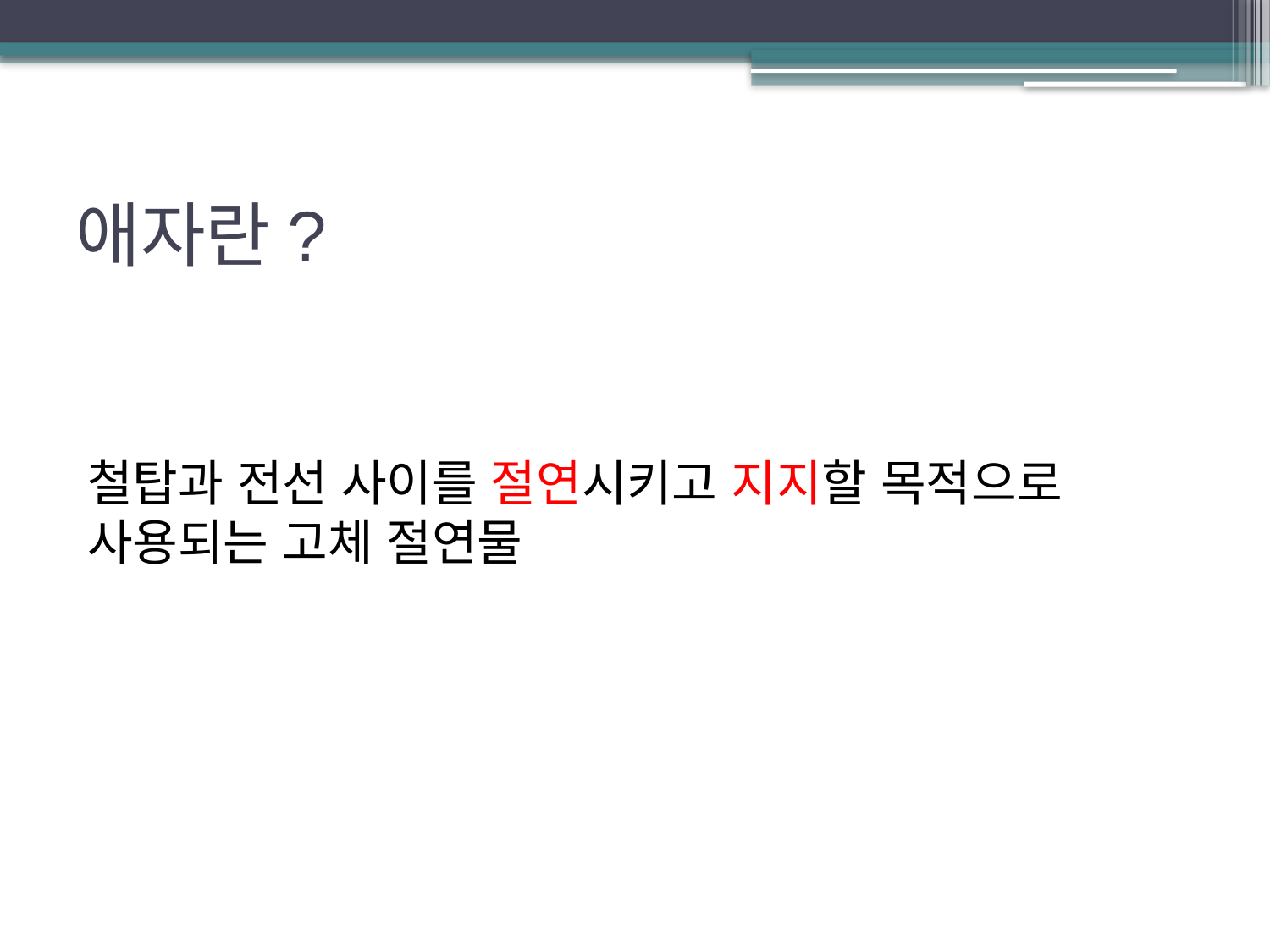

# 애자란?
철탑과 전선 사이를 절연시키고 지지할 목적으로  사용되는 고체 절연물